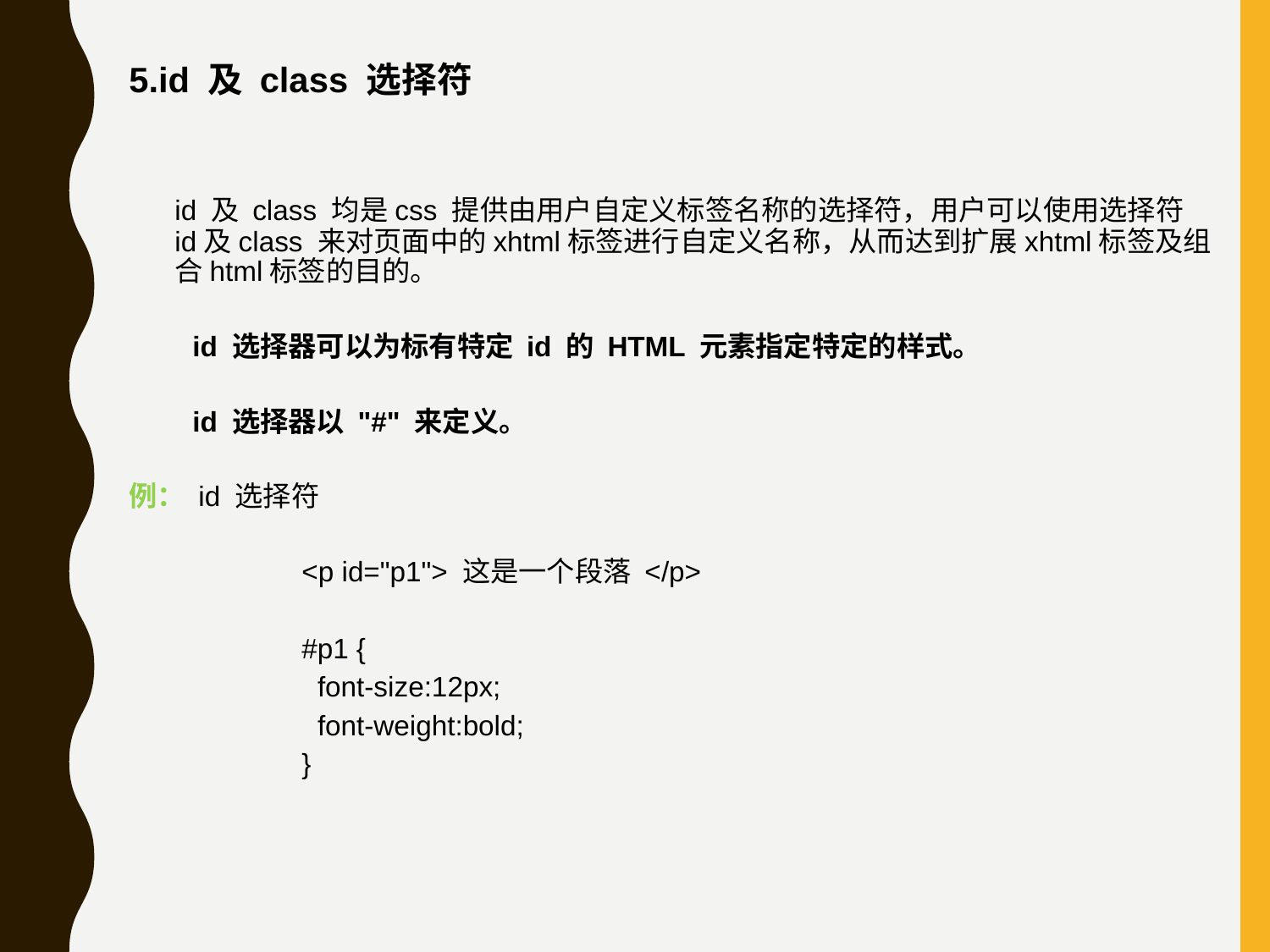

5.id 及 class 选择符

	id 及 class 均是css 提供由用户自定义标签名称的选择符，用户可以使用选择符id及class 来对页面中的xhtml标签进行自定义名称，从而达到扩展xhtml标签及组合html标签的目的。

id 选择器可以为标有特定 id 的 HTML 元素指定特定的样式。

id 选择器以 "#" 来定义。

例： id 选择符

		<p id="p1"> 这是一个段落 </p>

		#p1 {
		  font-size:12px;
		  font-weight:bold;
		}